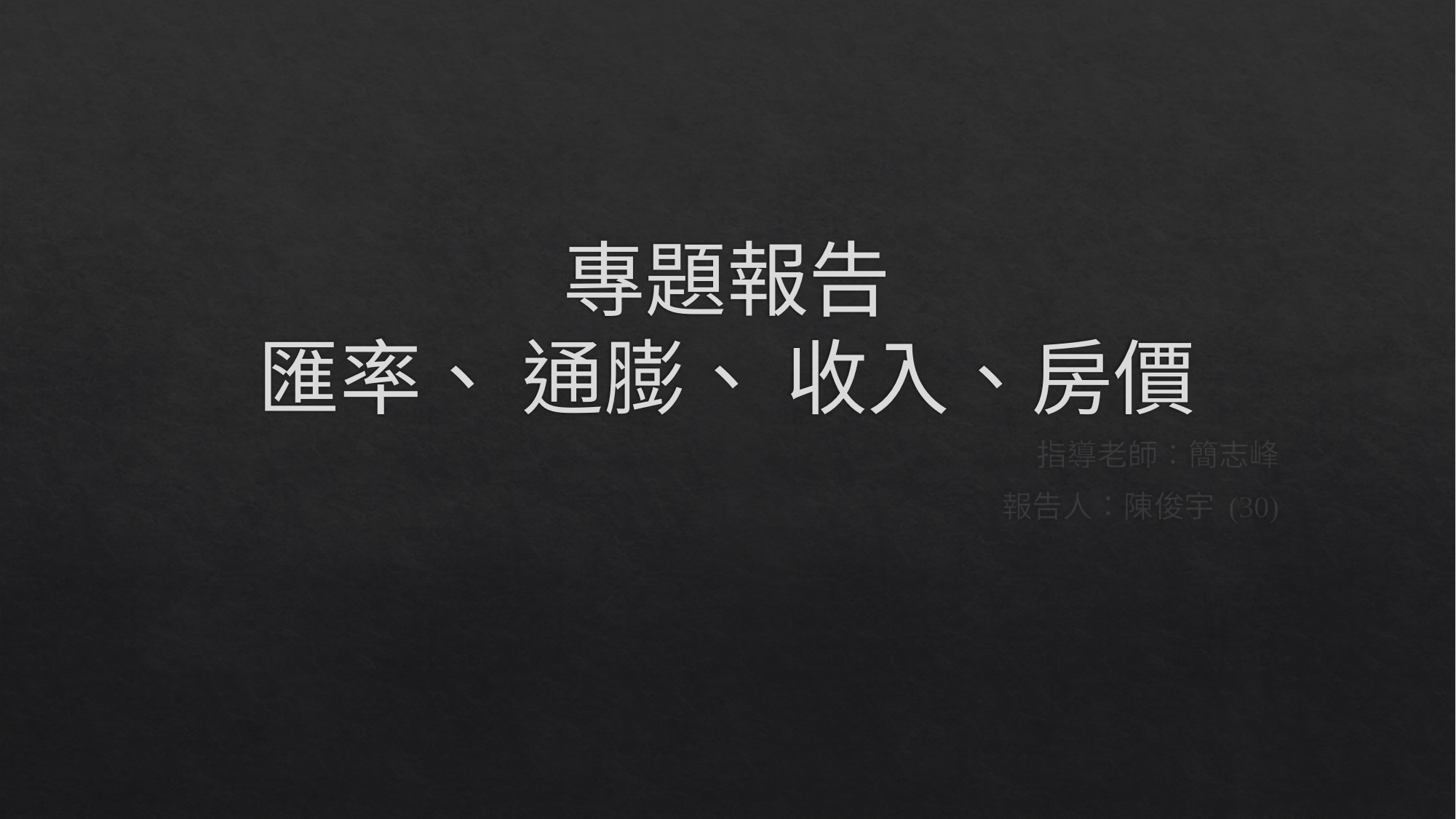

# 專題報告 匯率、 通膨、 收入、房價
指導老師：簡志峰
報告人：陳俊宇 (30)